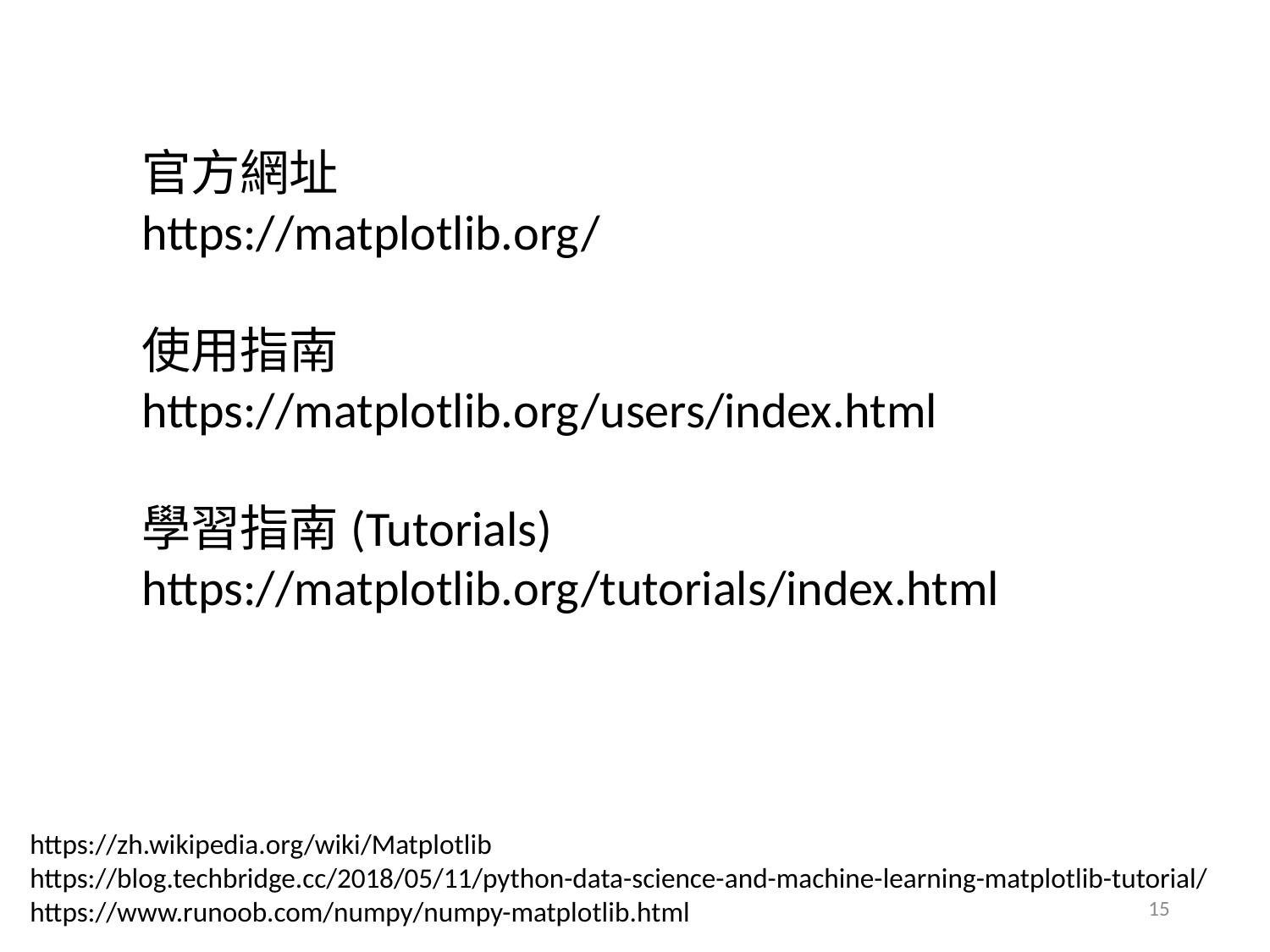

官方網址
https://matplotlib.org/

使用指南  https://matplotlib.org/users/index.html

學習指南(Tutorials)
https://matplotlib.org/tutorials/index.html
https://zh.wikipedia.org/wiki/Matplotlib
https://blog.techbridge.cc/2018/05/11/python-data-science-and-machine-learning-matplotlib-tutorial/
https://www.runoob.com/numpy/numpy-matplotlib.html
15